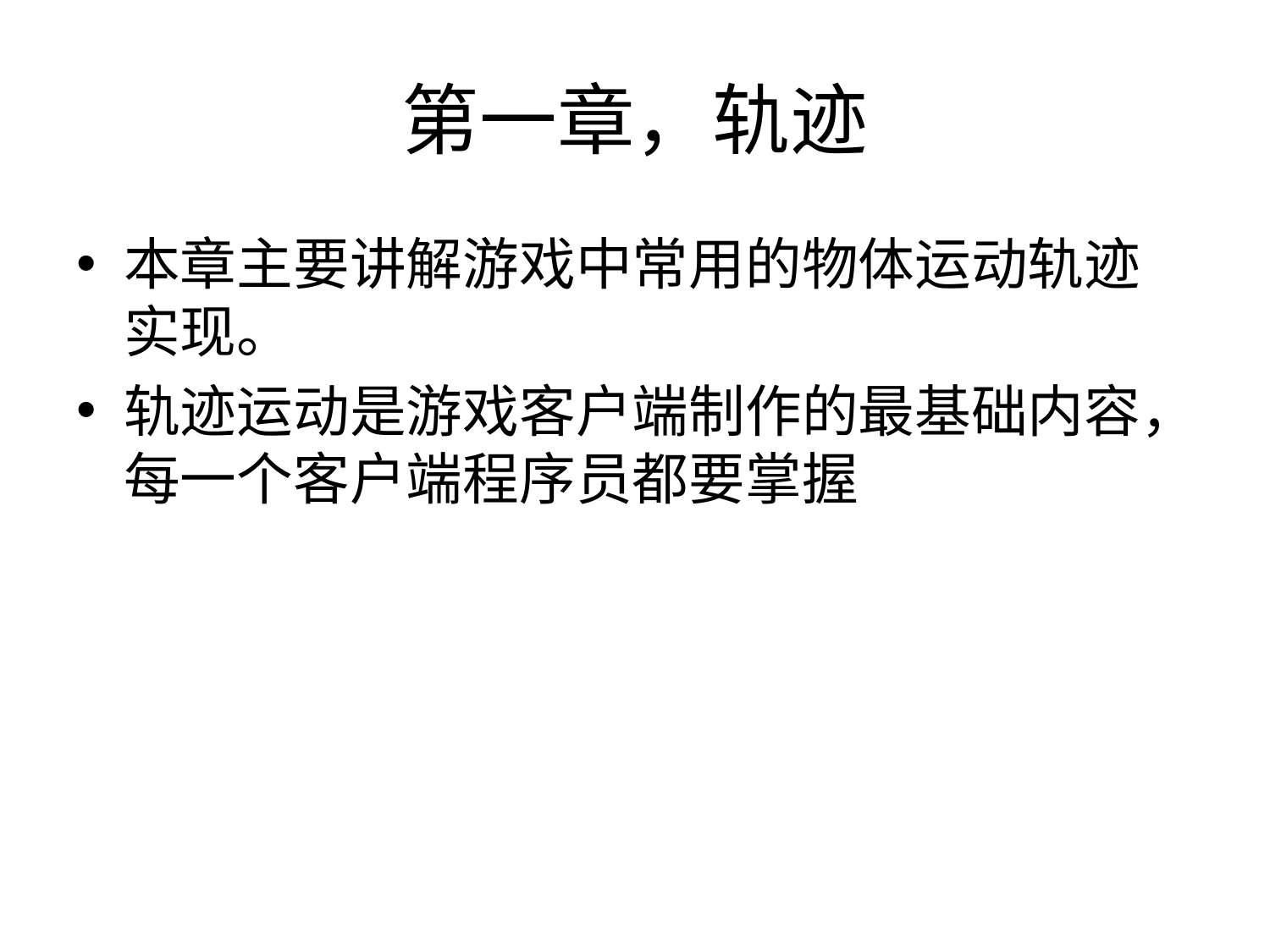

# 第一章，轨迹
本章主要讲解游戏中常用的物体运动轨迹实现。
轨迹运动是游戏客户端制作的最基础内容，每一个客户端程序员都要掌握